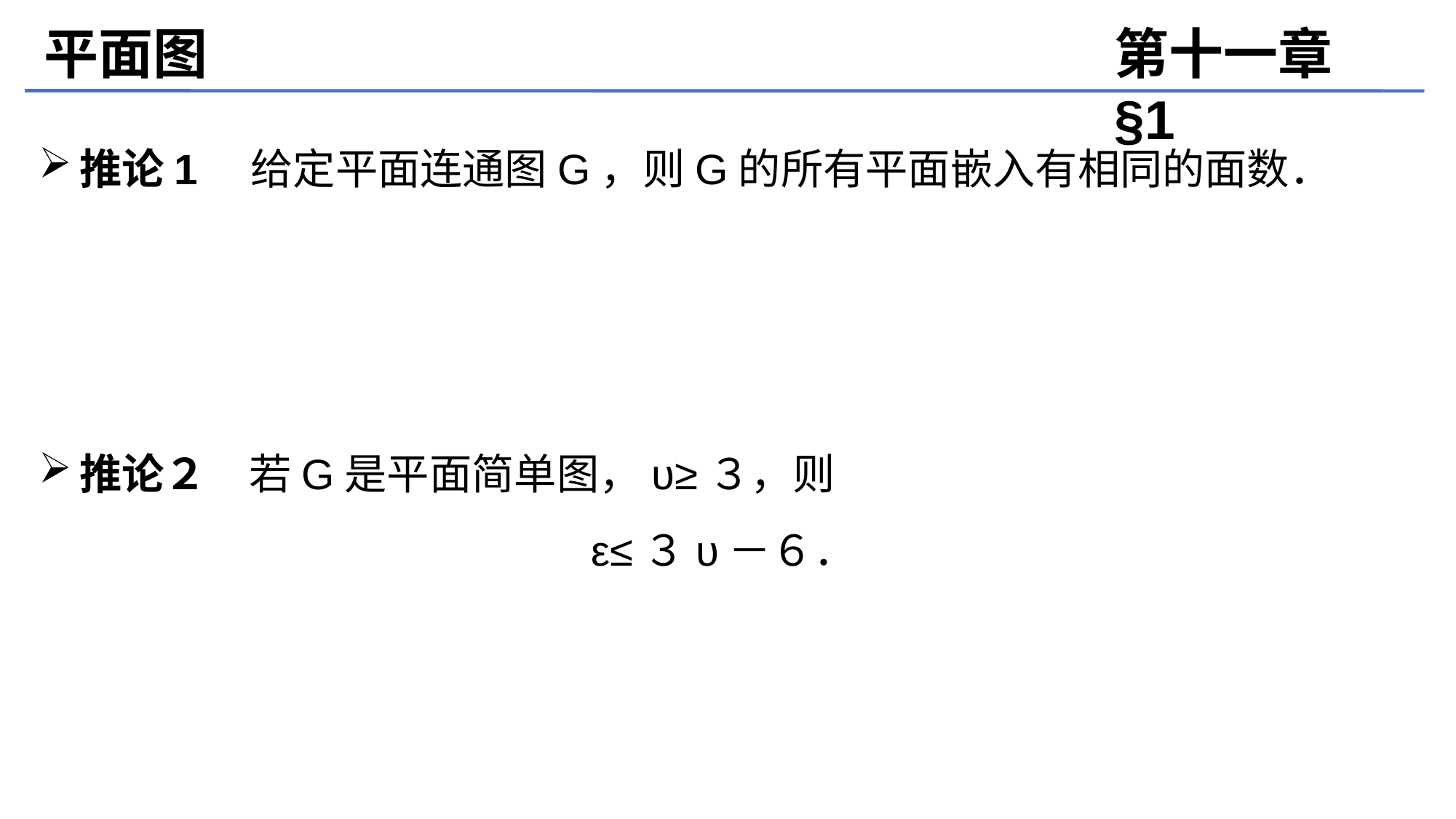

平面图
第十一章 §1
推论1　给定平面连通图G，则G的所有平面嵌入有相同的面数．

推论２　若G是平面简单图，υ≥３，则
ε≤３υ－６．